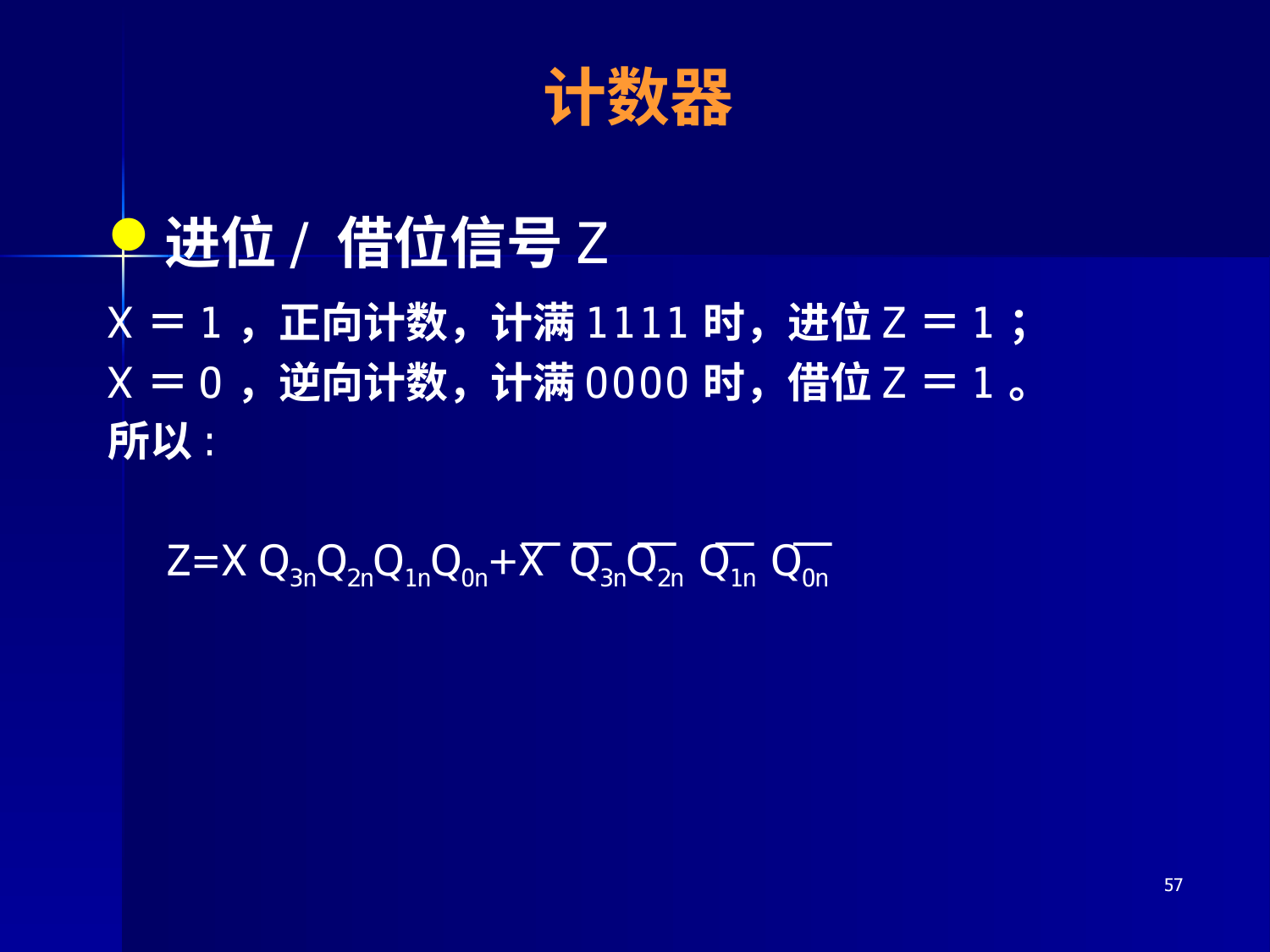

# 计数器
进位/借位信号Z
X＝1，正向计数，计满1111时，进位Z＝1；
X＝0，逆向计数，计满0000时，借位Z＝1。
所以:

                           — —  —   —   —
Z=X Q3nQ2nQ1nQ0n+X  Q3nQ2n  Q1n  Q0n
57